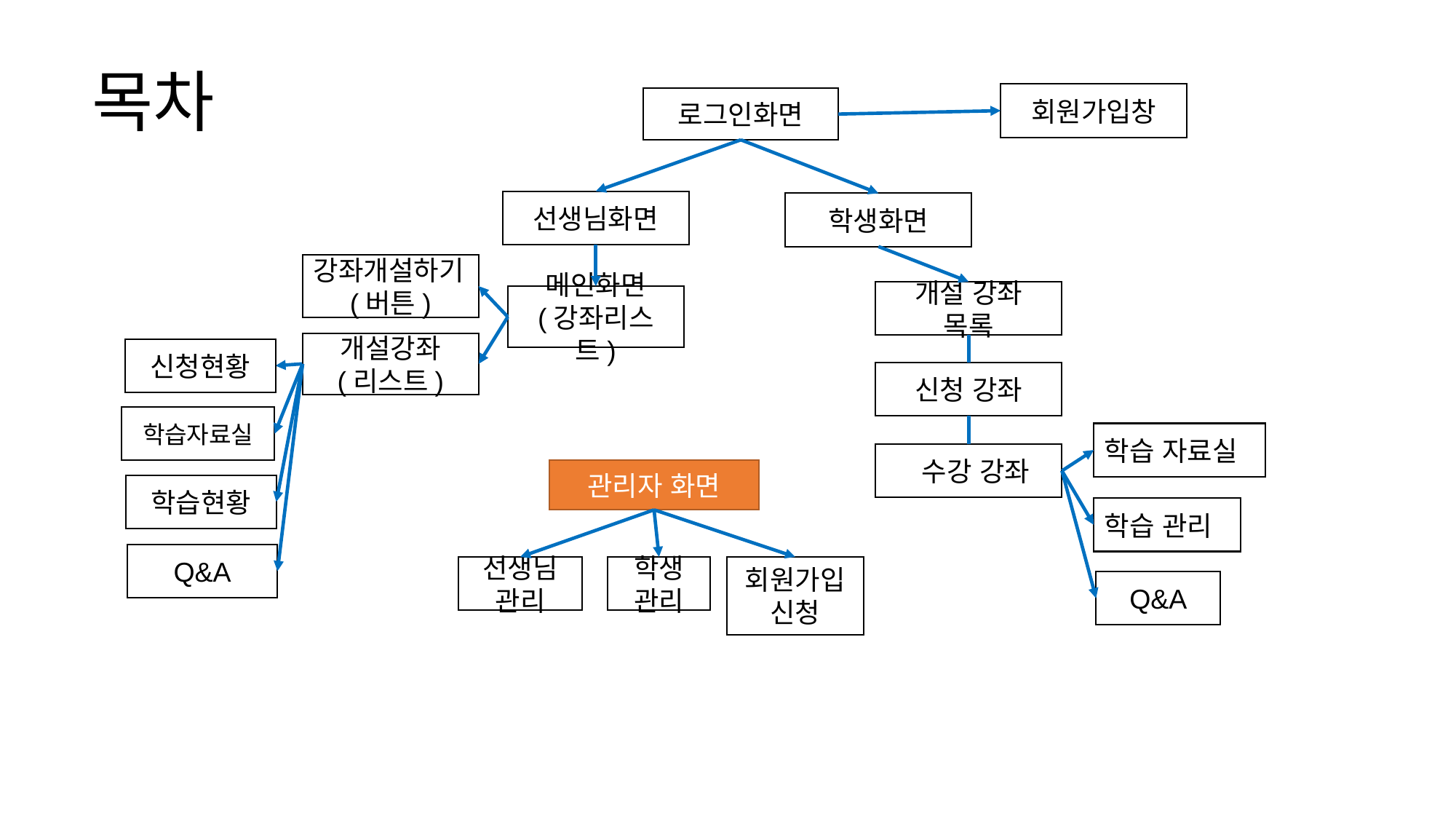

# 목차
회원가입창
로그인화면
선생님화면
학생화면
강좌개설하기(버튼)
개설 강좌 목록
메인화면
(강좌리스트)
개설강좌 (리스트)
신청현황
신청 강좌
학습자료실
학습 자료실
 수강 강좌
관리자 화면
학습현황
학습 관리
Q&A
선생님 관리
학생 관리
회원가입 신청
Q&A